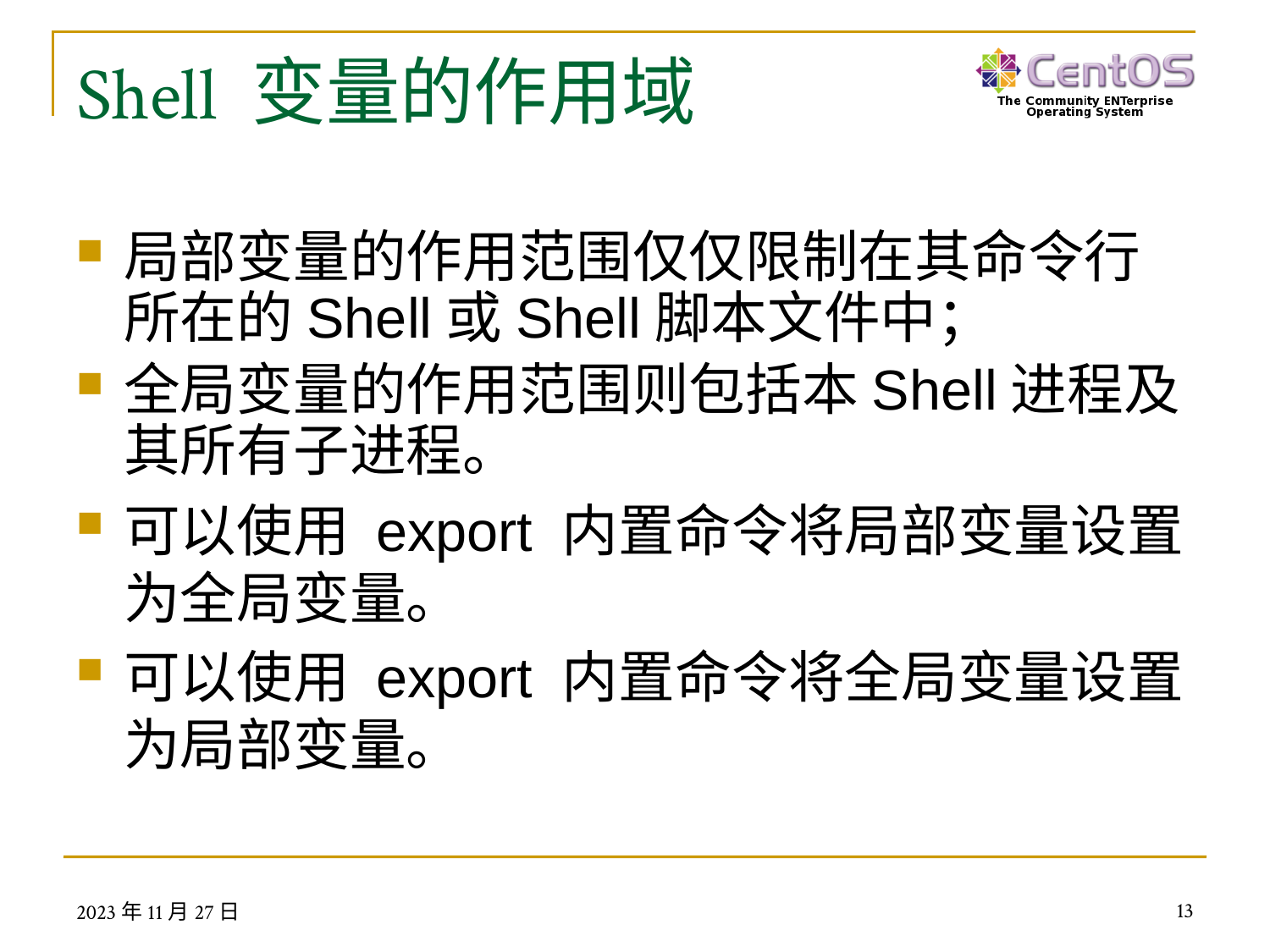

# Shell 变量的作用域
局部变量的作用范围仅仅限制在其命令行所在的Shell或Shell脚本文件中；
全局变量的作用范围则包括本Shell进程及其所有子进程。
可以使用 export 内置命令将局部变量设置为全局变量。
可以使用 export 内置命令将全局变量设置为局部变量。

13
2023年11月27日